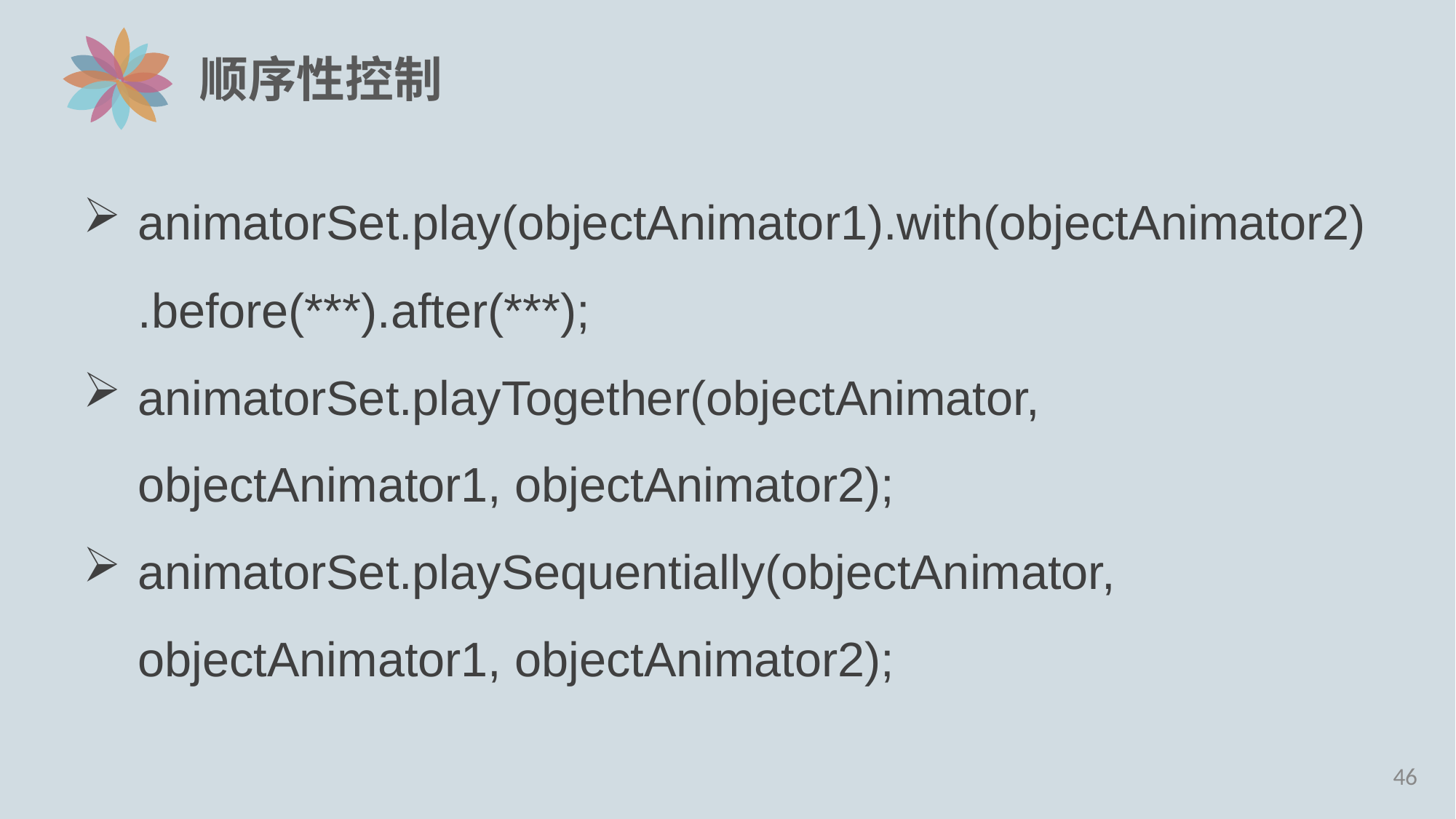

# 顺序性控制
animatorSet.play(objectAnimator1).with(objectAnimator2).before(***).after(***);
animatorSet.playTogether(objectAnimator, objectAnimator1, objectAnimator2);
animatorSet.playSequentially(objectAnimator, objectAnimator1, objectAnimator2);
46